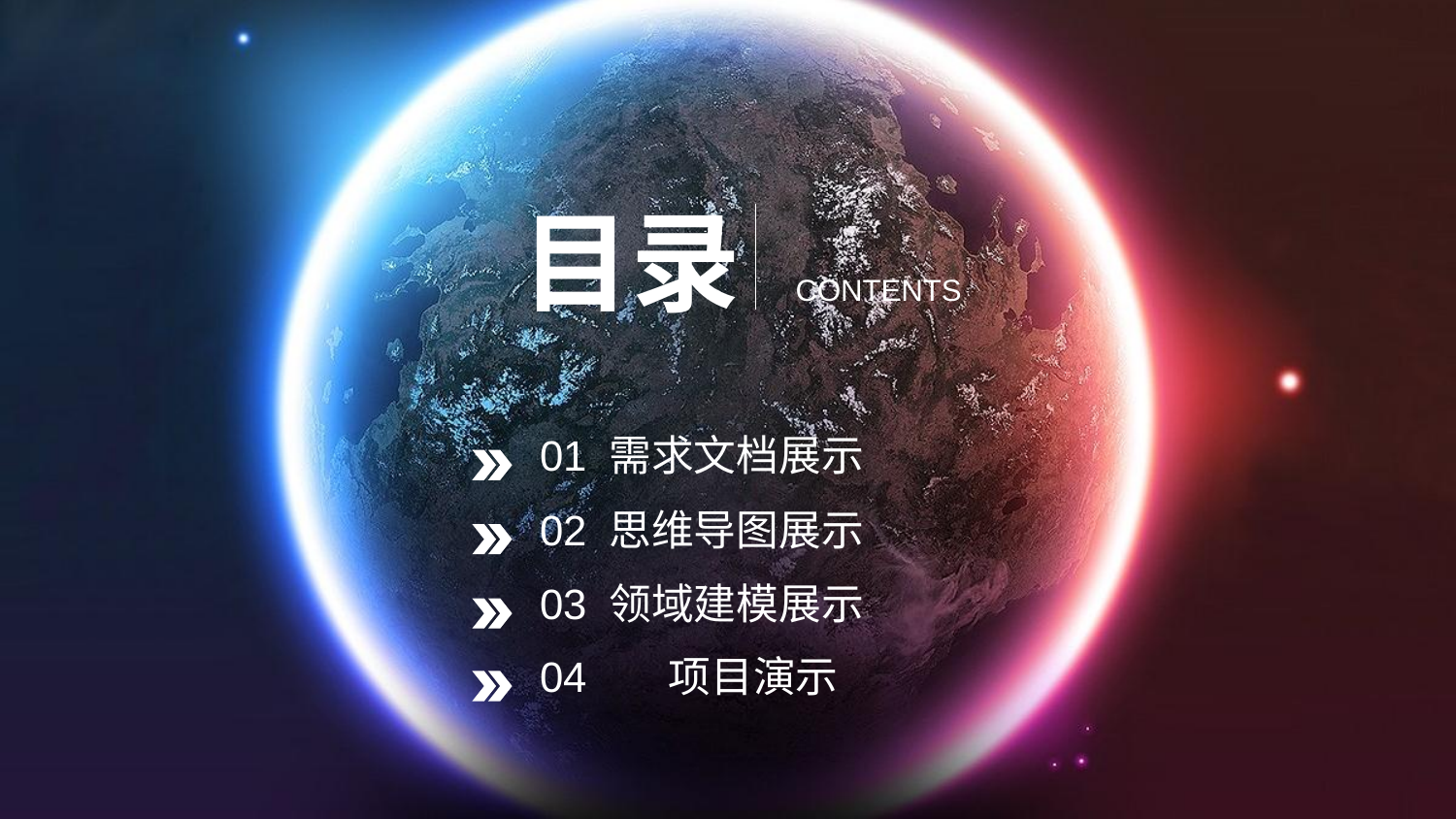

目录
CONTENTS

01 需求文档展示

02 思维导图展示

03 领域建模展示

04      项目演示